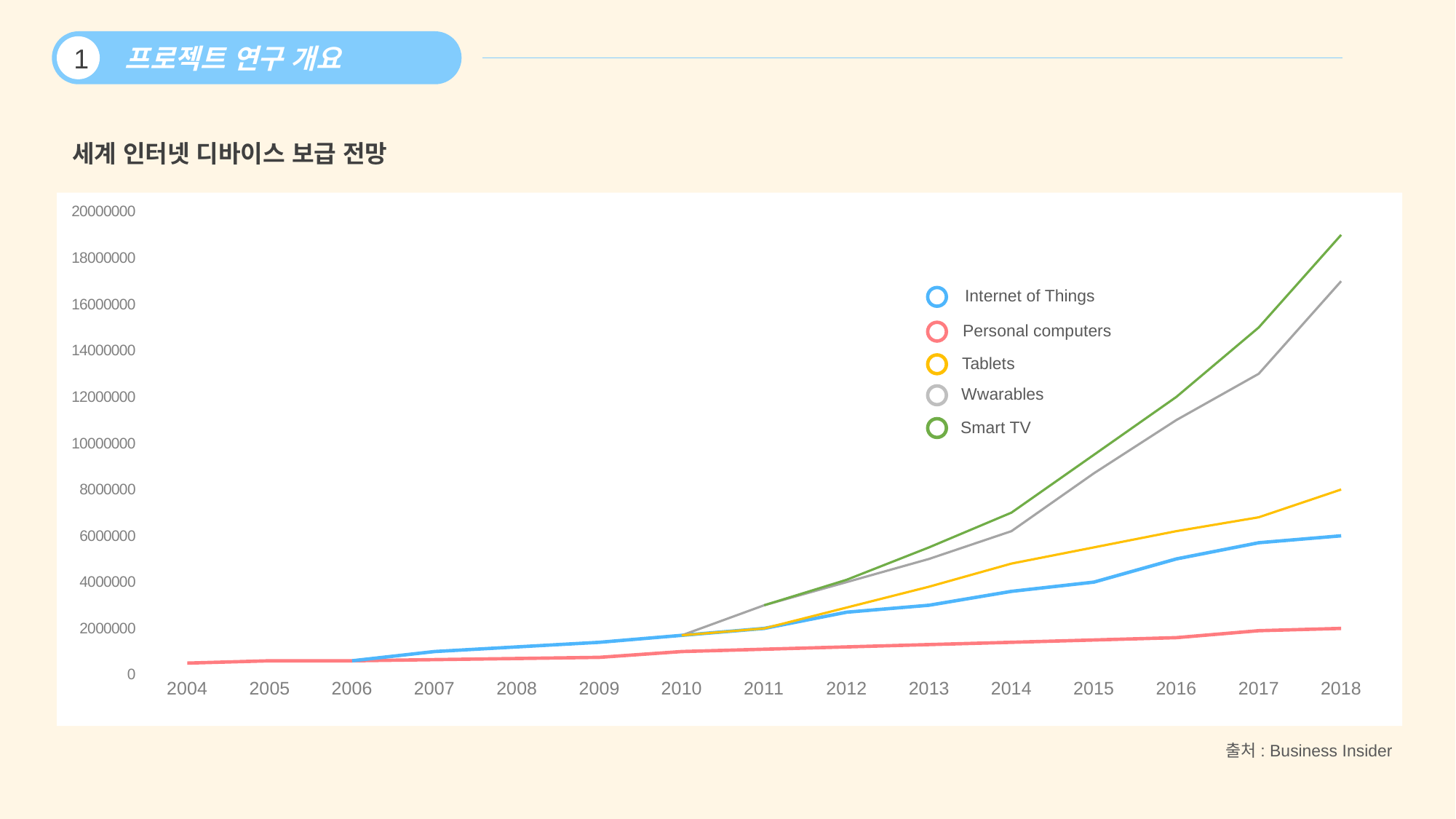

프로젝트 연구 개요
1
세계 인터넷 디바이스 보급 전망

### Chart

| Category | 계열 1 | ㄱ | 계 | ㅇㄹㄴ | sdf |
|---|---|---|---|---|---|
| 2004 | 500000.0 | None | None | None | None |
| 2005 | 600000.0 | None | None | None | None |
| 2006 | 600000.0 | 600000.0 | None | None | None |
| 2007 | 650000.0 | 1000000.0 | None | None | None |
| 2008 | 700000.0 | 1200000.0 | None | None | None |
| 2009 | 750000.0 | 1400000.0 | None | None | None |
| 2010 | 1000000.0 | 1700000.0 | 1700000.0 | 1700000.0 | None |
| 2011 | 1100000.0 | 2000000.0 | 3000000.0 | 2000000.0 | 3000000.0 |
| 2012 | 1200000.0 | 2700000.0 | 4000000.0 | 2900000.0 | 4100000.0 |
| 2013 | 1300000.0 | 3000000.0 | 5000000.0 | 3800000.0 | 5500000.0 |
| 2014 | 1400000.0 | 3600000.0 | 6200000.0 | 4800000.0 | 7000000.0 |
| 2015 | 1500000.0 | 4000000.0 | 8700000.0 | 5500000.0 | 9500000.0 |
| 2016 | 1600000.0 | 5000000.0 | 11000000.0 | 6200000.0 | 12000000.0 |
| 2017 | 1900000.0 | 5700000.0 | 13000000.0 | 6800000.0 | 15000000.0 |
| 2018 | 2000000.0 | 6000000.0 | 17000000.0 | 8000000.0 | 19000000.0 |
Internet of Things

Personal computers

Tablets

Wwarables

Smart TV

출처: Business Insider